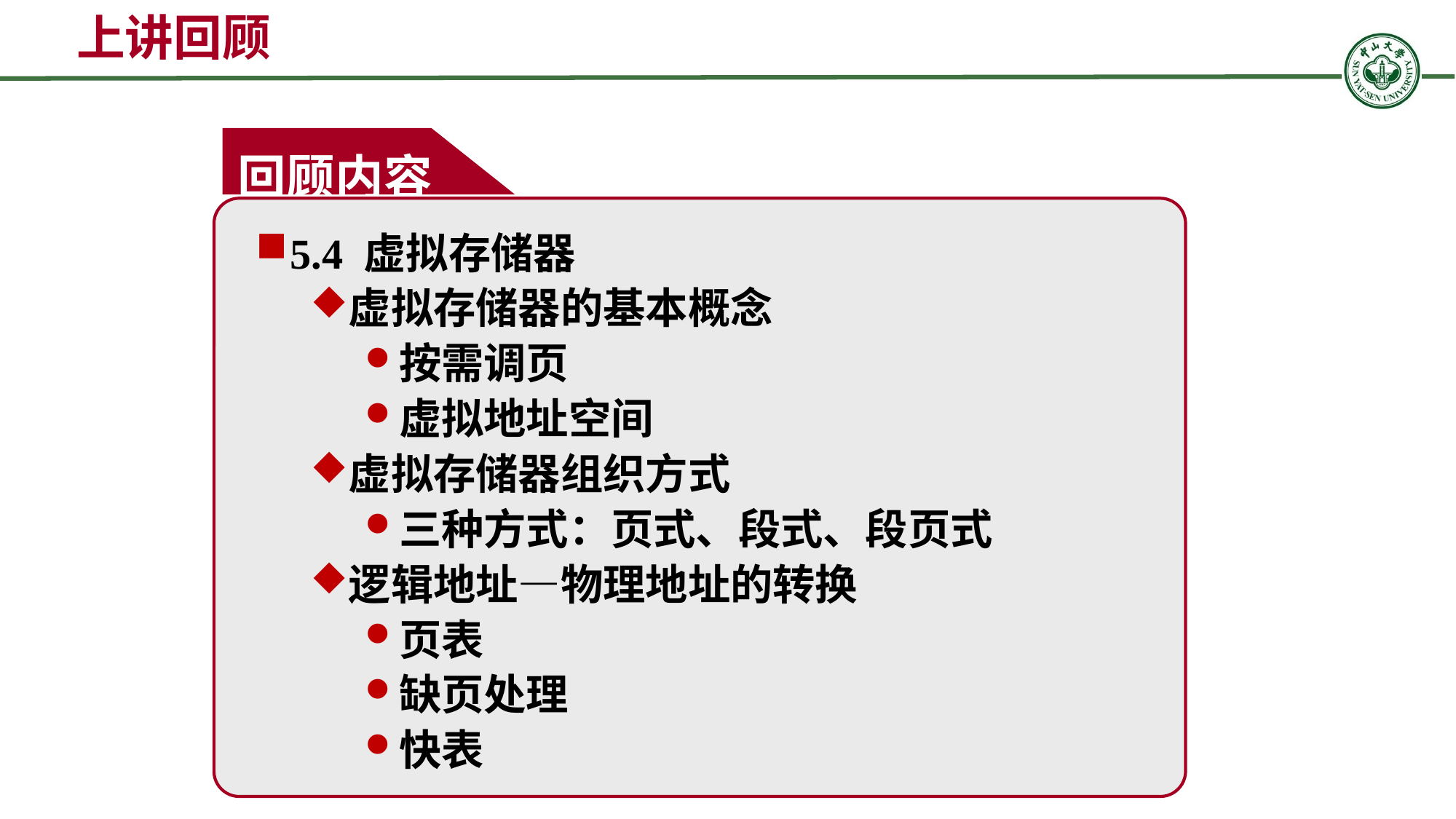

上讲回顾
回顾内容

5.4 虚拟存储器
虚拟存储器的基本概念
按需调页
虚拟地址空间
虚拟存储器组织方式
三种方式：页式、段式、段页式
逻辑地址—物理地址的转换
页表
缺页处理
快表